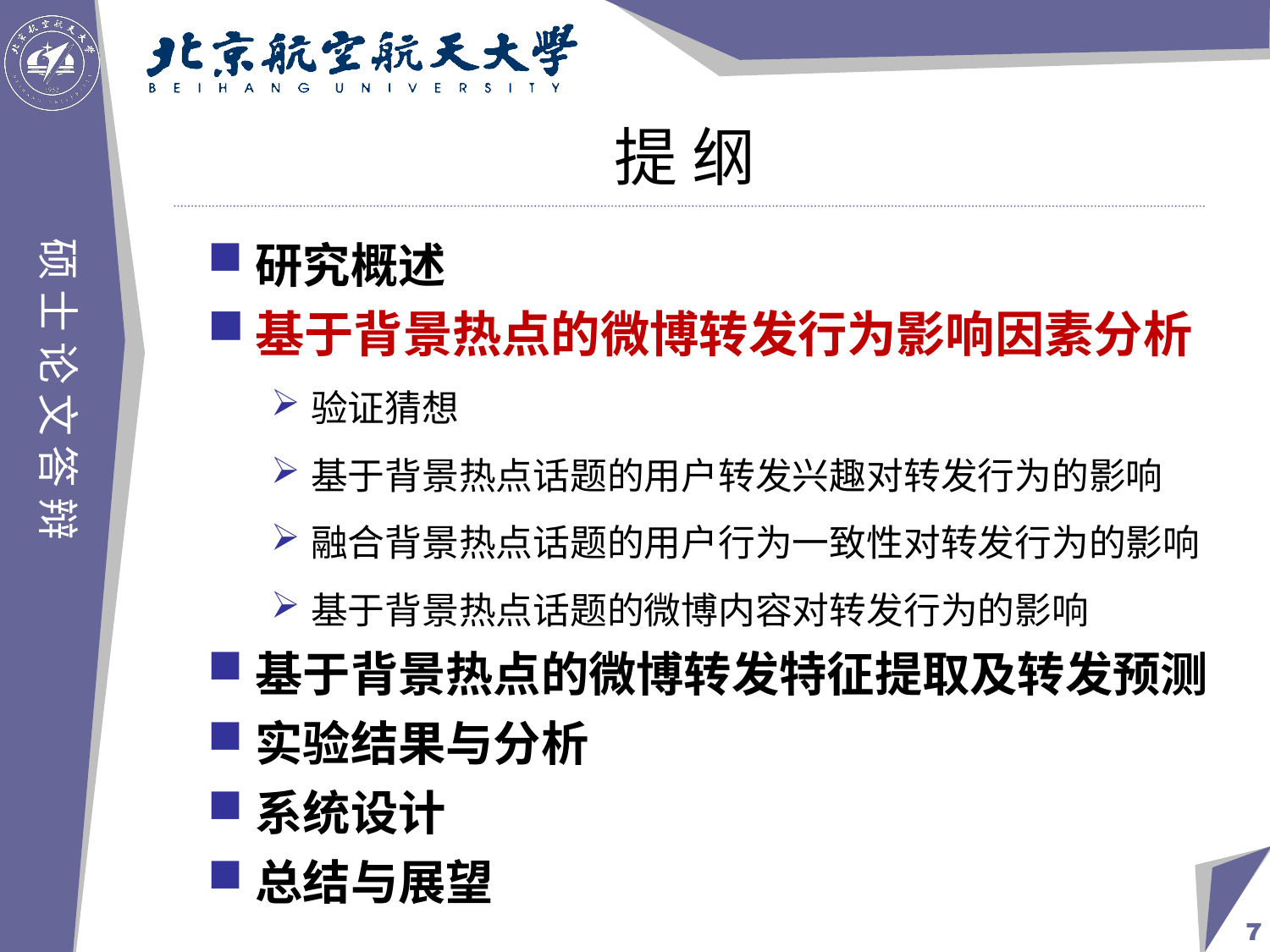

# 提 纲
研究概述
基于背景热点的微博转发行为影响因素分析
验证猜想
基于背景热点话题的用户转发兴趣对转发行为的影响
融合背景热点话题的用户行为一致性对转发行为的影响
基于背景热点话题的微博内容对转发行为的影响
基于背景热点的微博转发特征提取及转发预测
实验结果与分析
系统设计
总结与展望

7